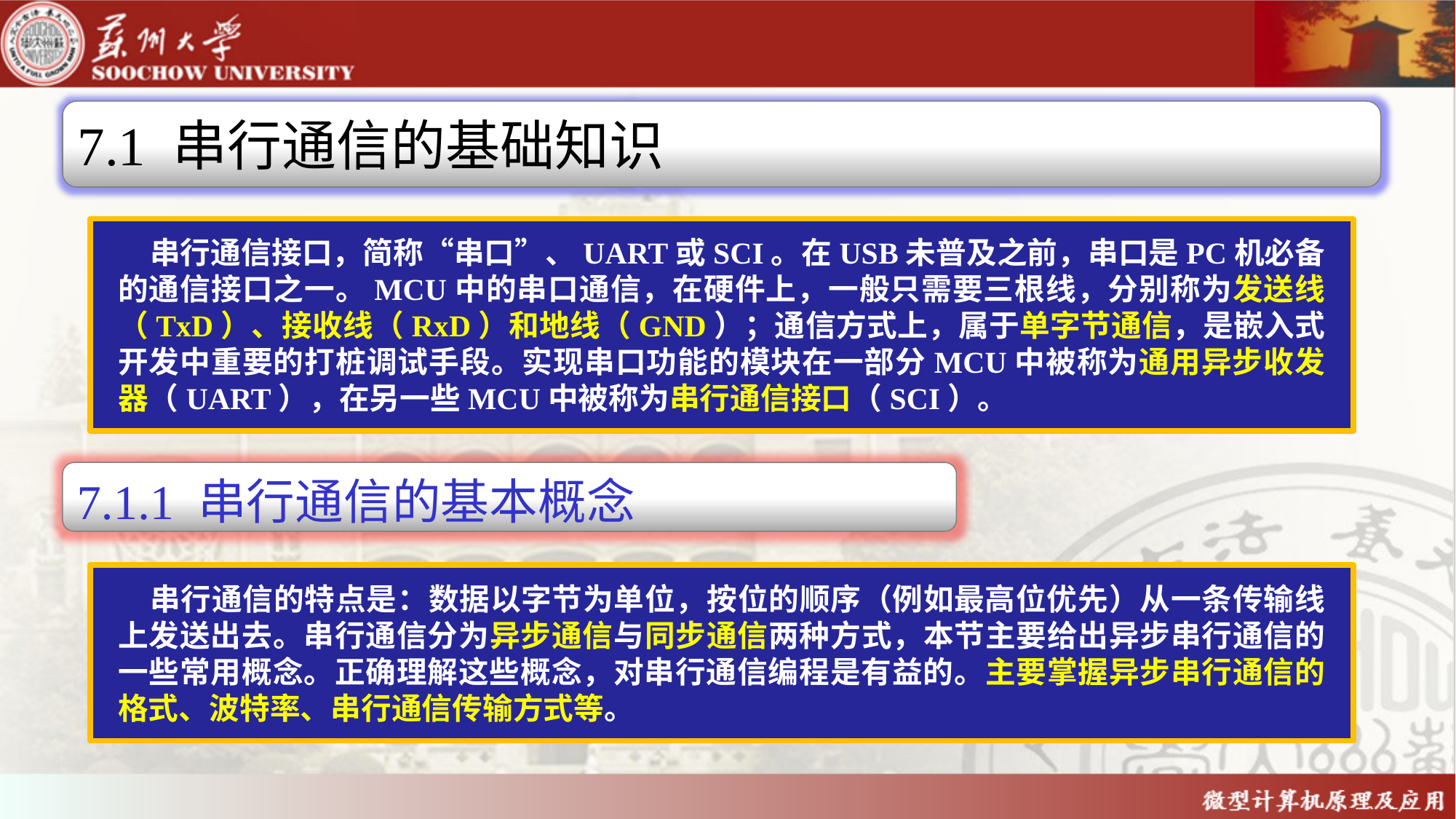

7.1 串行通信的基础知识
串行通信接口，简称“串口”、UART或SCI。在USB未普及之前，串口是PC机必备的通信接口之一。MCU中的串口通信，在硬件上，一般只需要三根线，分别称为发送线（TxD）、接收线（RxD）和地线（GND）；通信方式上，属于单字节通信，是嵌入式开发中重要的打桩调试手段。实现串口功能的模块在一部分MCU中被称为通用异步收发器（UART），在另一些MCU中被称为串行通信接口（SCI）。
7.1.1 串行通信的基本概念
串行通信的特点是：数据以字节为单位，按位的顺序（例如最高位优先）从一条传输线上发送出去。串行通信分为异步通信与同步通信两种方式，本节主要给出异步串行通信的一些常用概念。正确理解这些概念，对串行通信编程是有益的。主要掌握异步串行通信的格式、波特率、串行通信传输方式等。